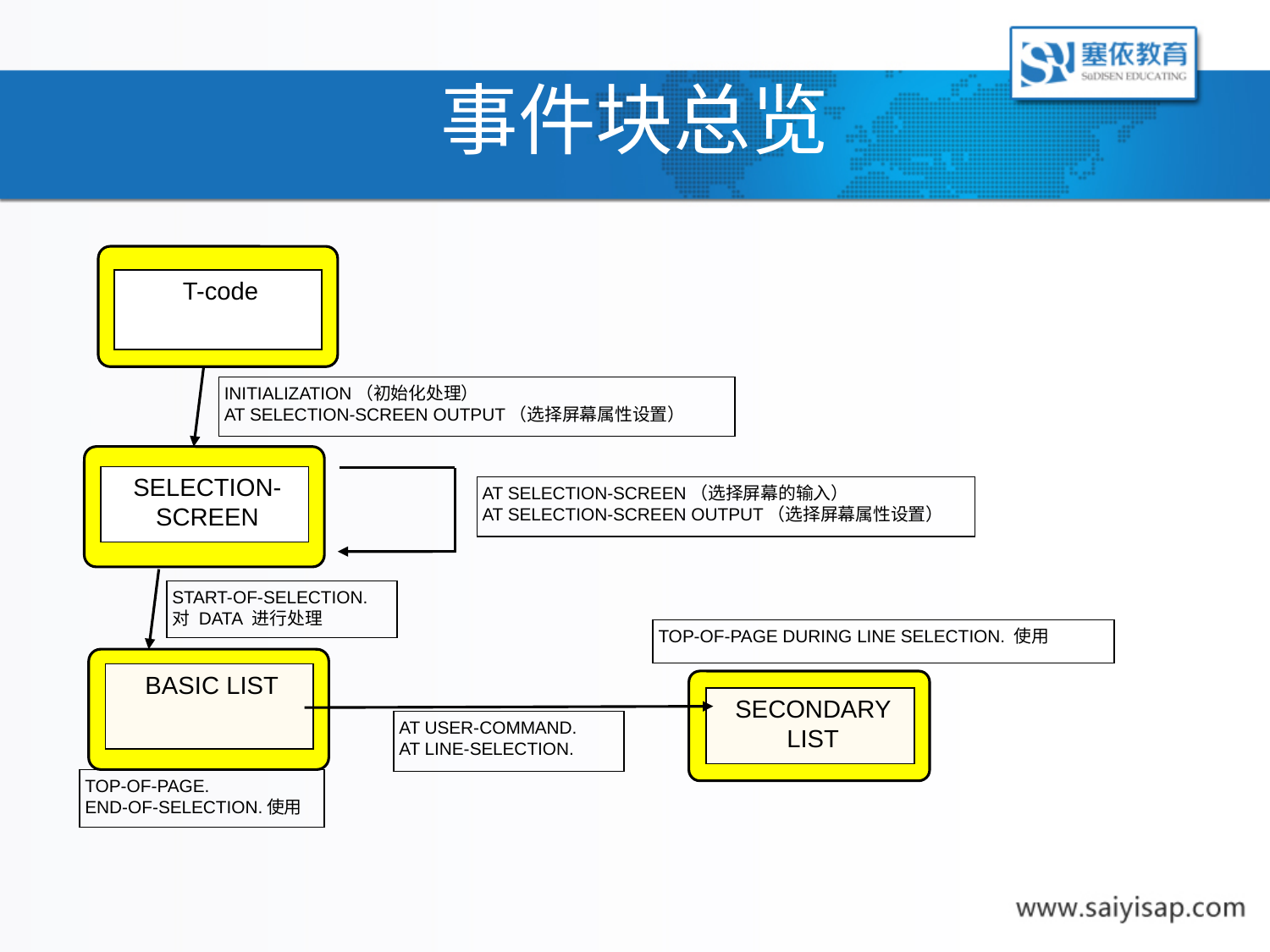

# 事件块总览

T-code

INITIALIZATION（初始化处理）
AT SELECTION-SCREEN OUTPUT（选择屏幕属性设置）

SELECTION-SCREEN

AT SELECTION-SCREEN（选择屏幕的输入）
AT SELECTION-SCREEN OUTPUT（选择屏幕属性设置）

START-OF-SELECTION.
对 DATA 进行处理
TOP-OF-PAGE DURING LINE SELECTION. 使用

BASIC LIST

SECONDARY LIST

AT USER-COMMAND.
AT LINE-SELECTION.
TOP-OF-PAGE.
END-OF-SELECTION.使用